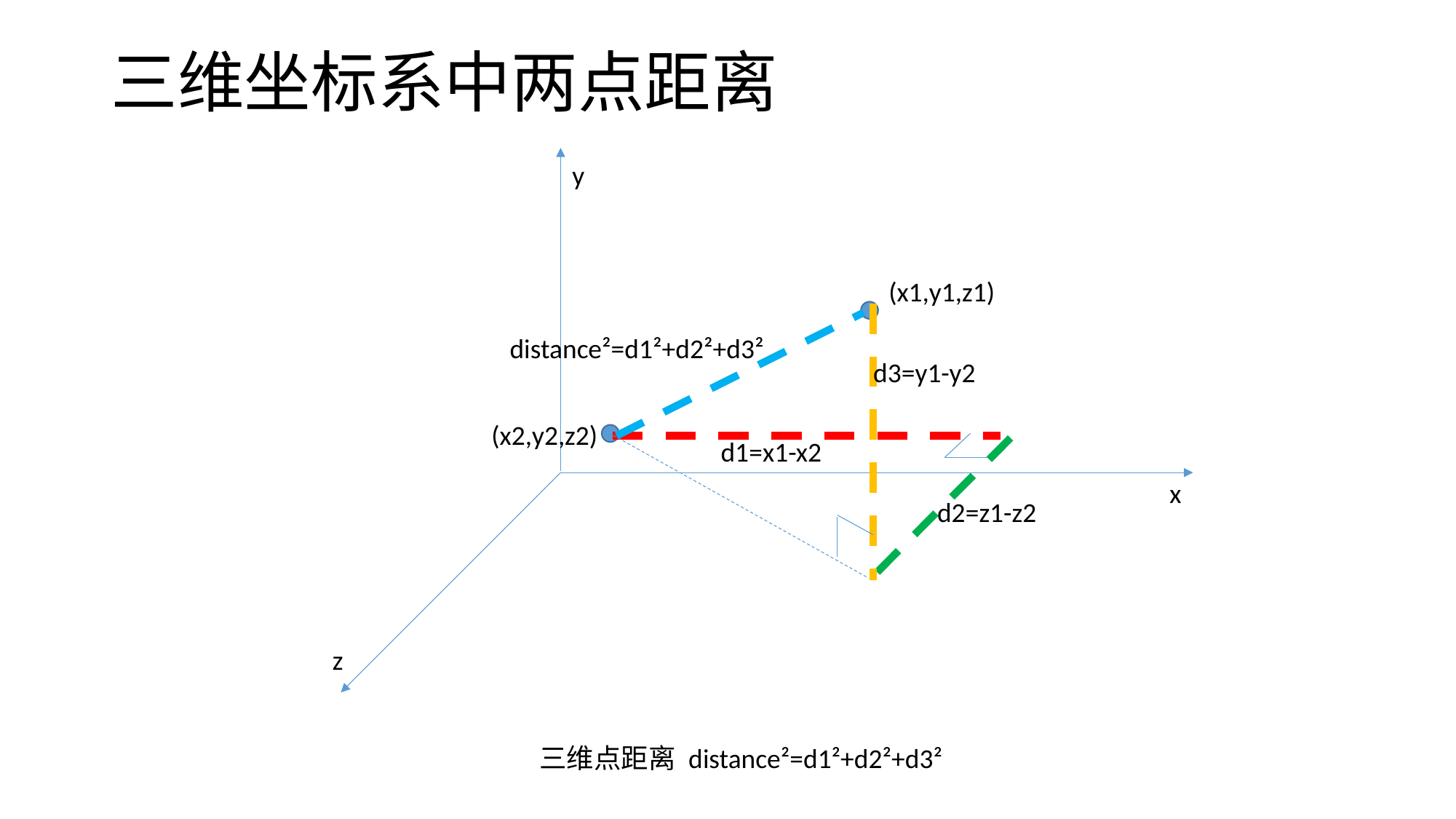

# 三维坐标系中两点距离
y
(x1,y1,z1)

distance²=d1²+d2²+d3²
d3=y1-y2
(x2,y2,z2)

d1=x1-x2
x
d2=z1-z2
z
三维点距离 distance²=d1²+d2²+d3²